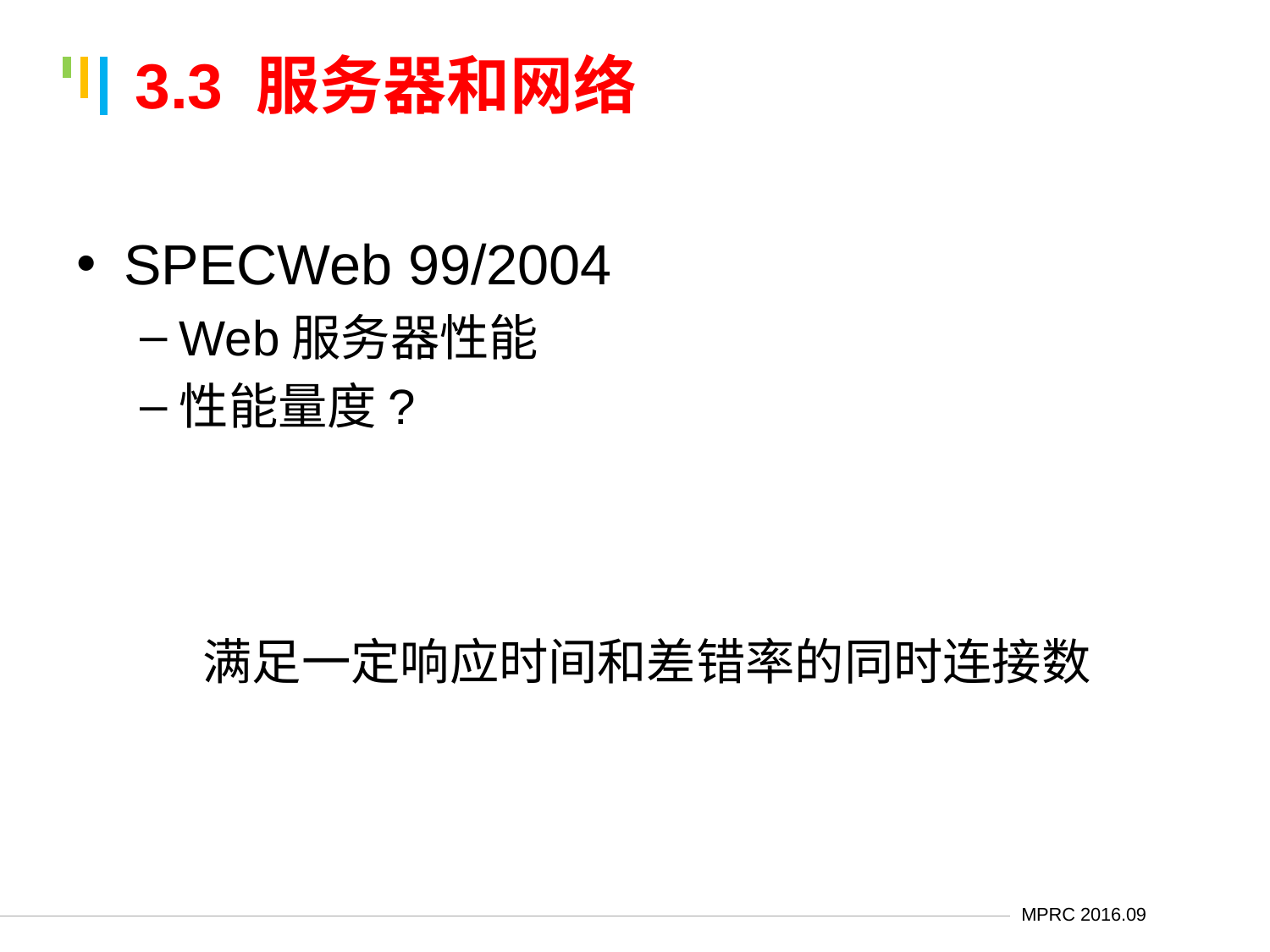

# 3.3 服务器和网络
SPECWeb 99/2004
Web服务器性能
性能量度?
满足一定响应时间和差错率的同时连接数